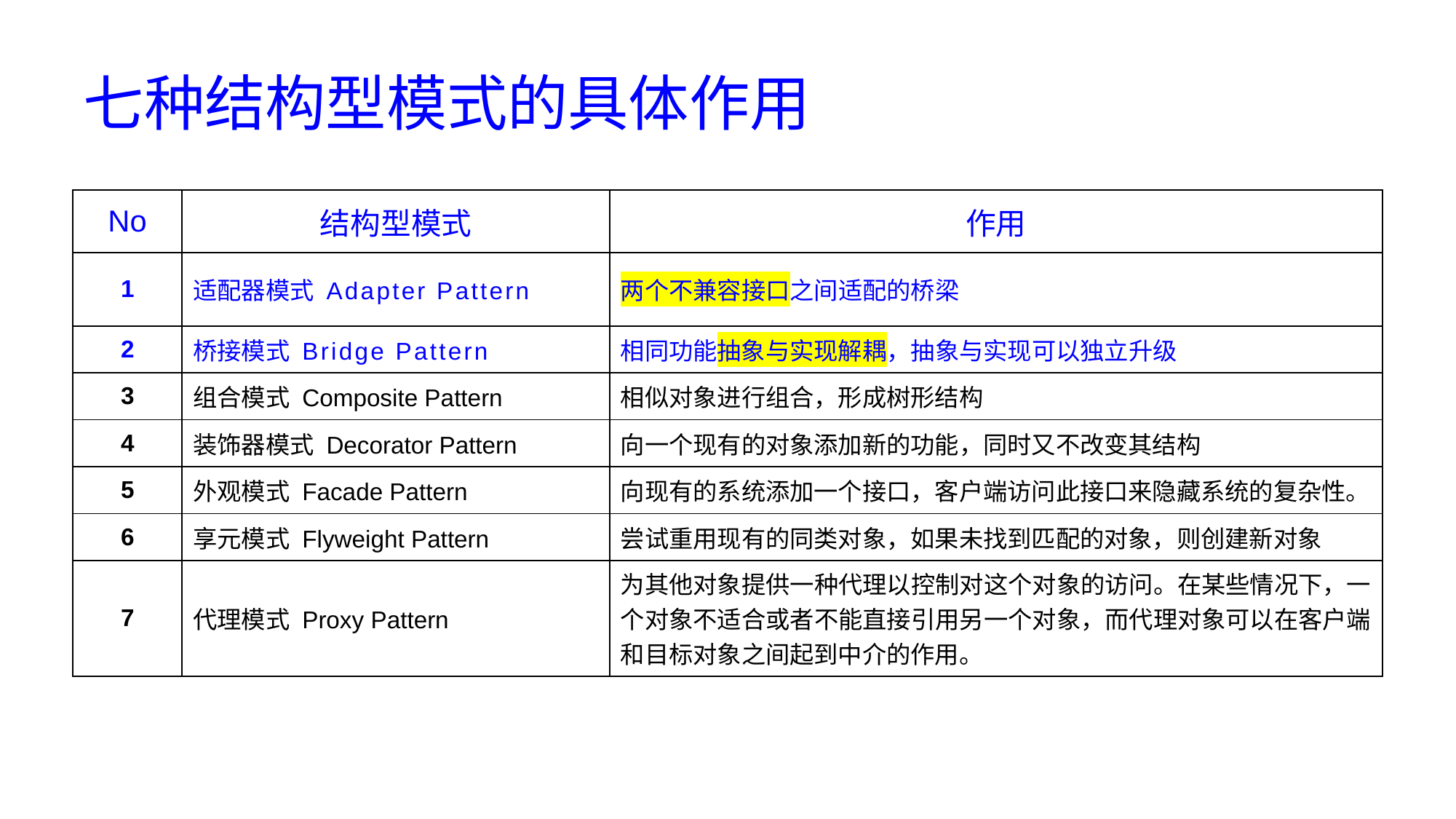

# 七种结构型模式的具体作用
| No | 结构型模式 | 作用 |
| --- | --- | --- |
| 1 | 适配器模式 Adapter Pattern | 两个不兼容接口之间适配的桥梁 |
| 2 | 桥接模式 Bridge Pattern | 相同功能抽象与实现解耦，抽象与实现可以独立升级 |
| 3 | 组合模式 Composite Pattern | 相似对象进行组合，形成树形结构 |
| 4 | 装饰器模式 Decorator Pattern | 向一个现有的对象添加新的功能，同时又不改变其结构 |
| 5 | 外观模式 Facade Pattern | 向现有的系统添加一个接口，客户端访问此接口来隐藏系统的复杂性。 |
| 6 | 享元模式 Flyweight Pattern | 尝试重用现有的同类对象，如果未找到匹配的对象，则创建新对象 |
| 7 | 代理模式 Proxy Pattern | 为其他对象提供一种代理以控制对这个对象的访问。在某些情况下，一个对象不适合或者不能直接引用另一个对象，而代理对象可以在客户端和目标对象之间起到中介的作用。 |
5